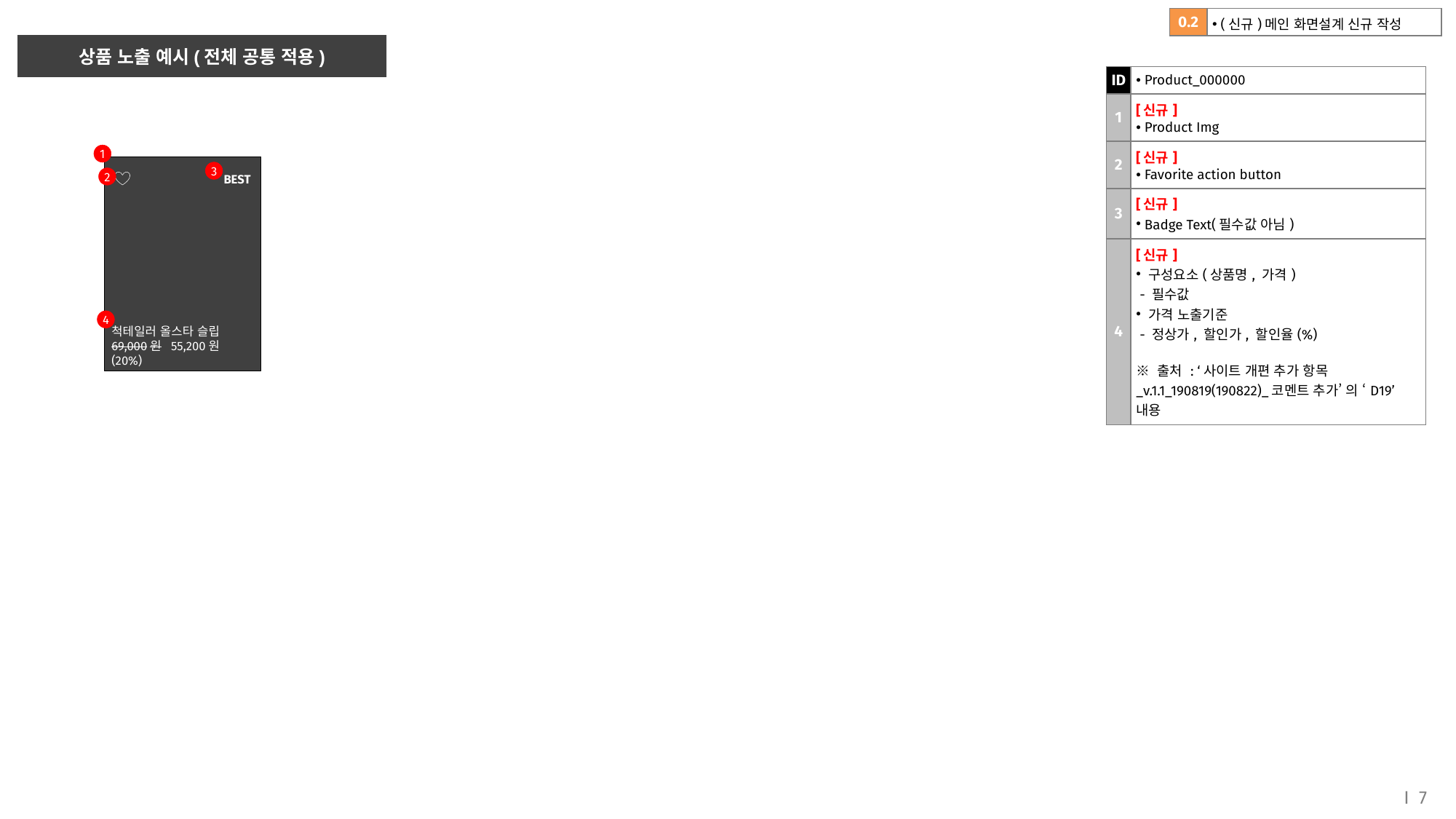

| 0.2 | (신규)메인 화면설계 신규 작성 |
| --- | --- |
상품 노출 예시(전체 공통 적용)
| ID | Product\_000000 |
| --- | --- |
| 1 | [신규] Product Img |
| 2 | [신규] Favorite action button |
| 3 | [신규] Badge Text(필수값 아님) |
| 4 | [신규] 구성요소(상품명, 가격) - 필수값 가격 노출기준 - 정상가, 할인가, 할인율(%) ※ 출처 : ‘사이트 개편 추가 항목\_v.1.1\_190819(190822)\_코멘트 추가’ 의 ‘D19’ 내용 |
1

3
2
BEST

4
척테일러 올스타 슬립
69,000원  55,200원
(20%)